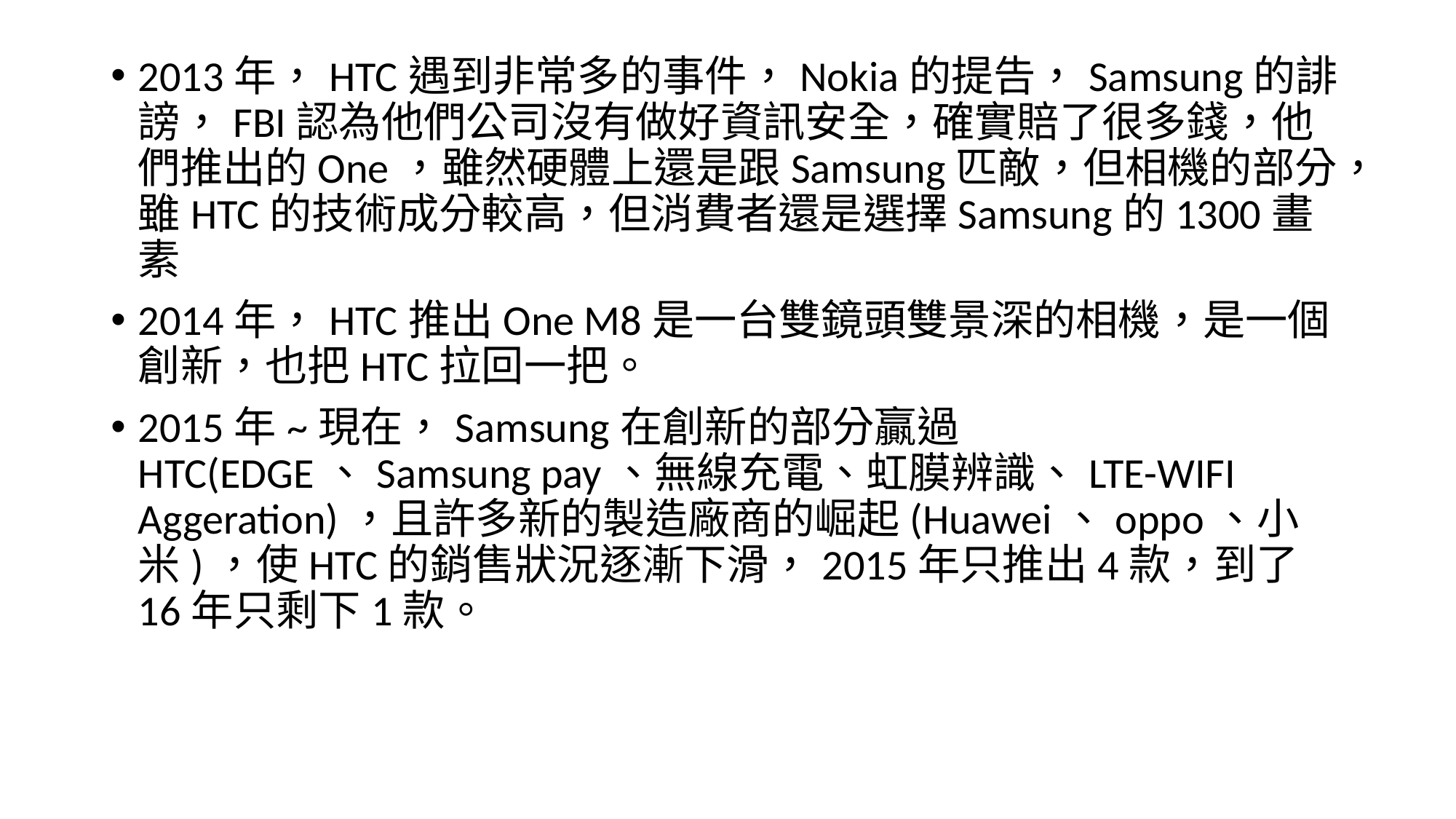

2013年，HTC遇到非常多的事件，Nokia的提告，Samsung的誹謗，FBI認為他們公司沒有做好資訊安全，確實賠了很多錢，他們推出的One，雖然硬體上還是跟Samsung匹敵，但相機的部分，雖HTC的技術成分較高，但消費者還是選擇Samsung的1300畫素
2014年，HTC推出One M8是一台雙鏡頭雙景深的相機，是一個創新，也把HTC拉回一把。
2015年~現在，Samsung在創新的部分贏過HTC(EDGE、Samsung pay、無線充電、虹膜辨識、LTE-WIFI Aggeration)，且許多新的製造廠商的崛起(Huawei、oppo、小米)，使HTC的銷售狀況逐漸下滑，2015年只推出4款，到了16年只剩下1款。